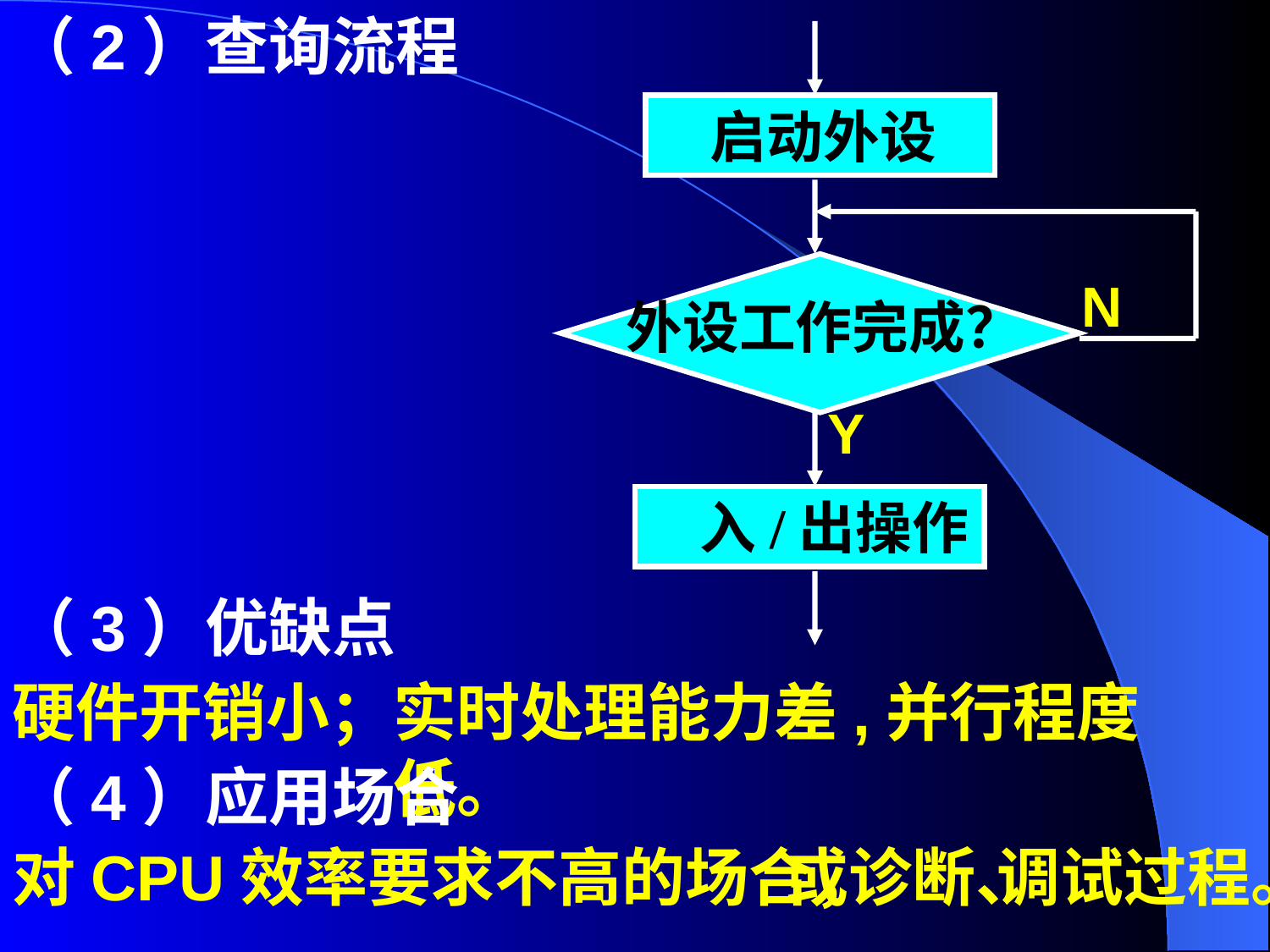

（2）查询流程

   启动外设

外设工作完成？
N

Y

   入/出操作

（3）优缺点
硬件开销小；
实时处理能力差,并行程度低。
（4）应用场合
对CPU效率要求不高的场合，
或诊断、
调试过程。